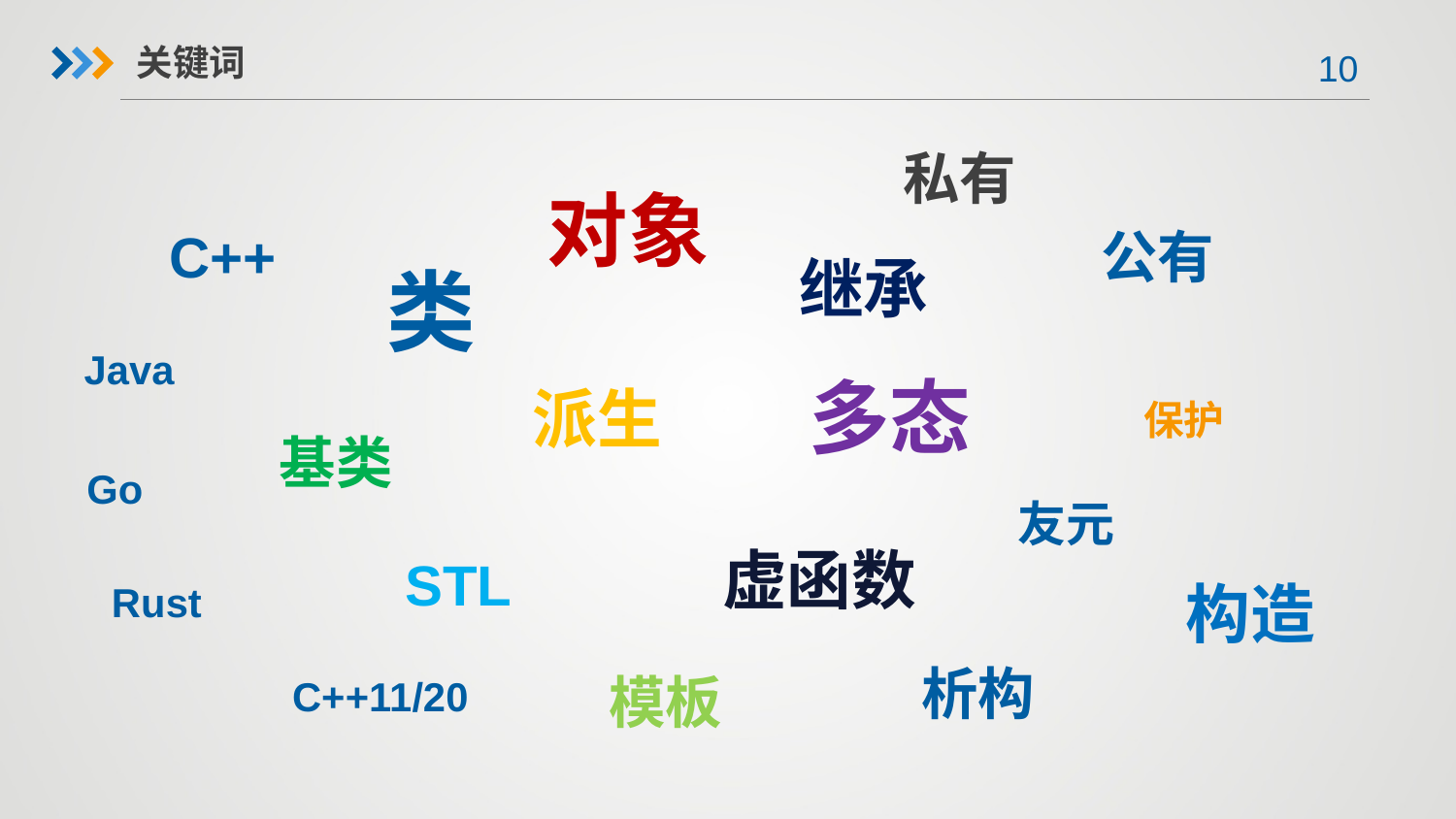

关键词
私有
对象
C++
公有
继承
类
Java
多态
派生
保护
基类
Go
友元
虚函数
STL
构造
Rust
析构
模板
C++11/20